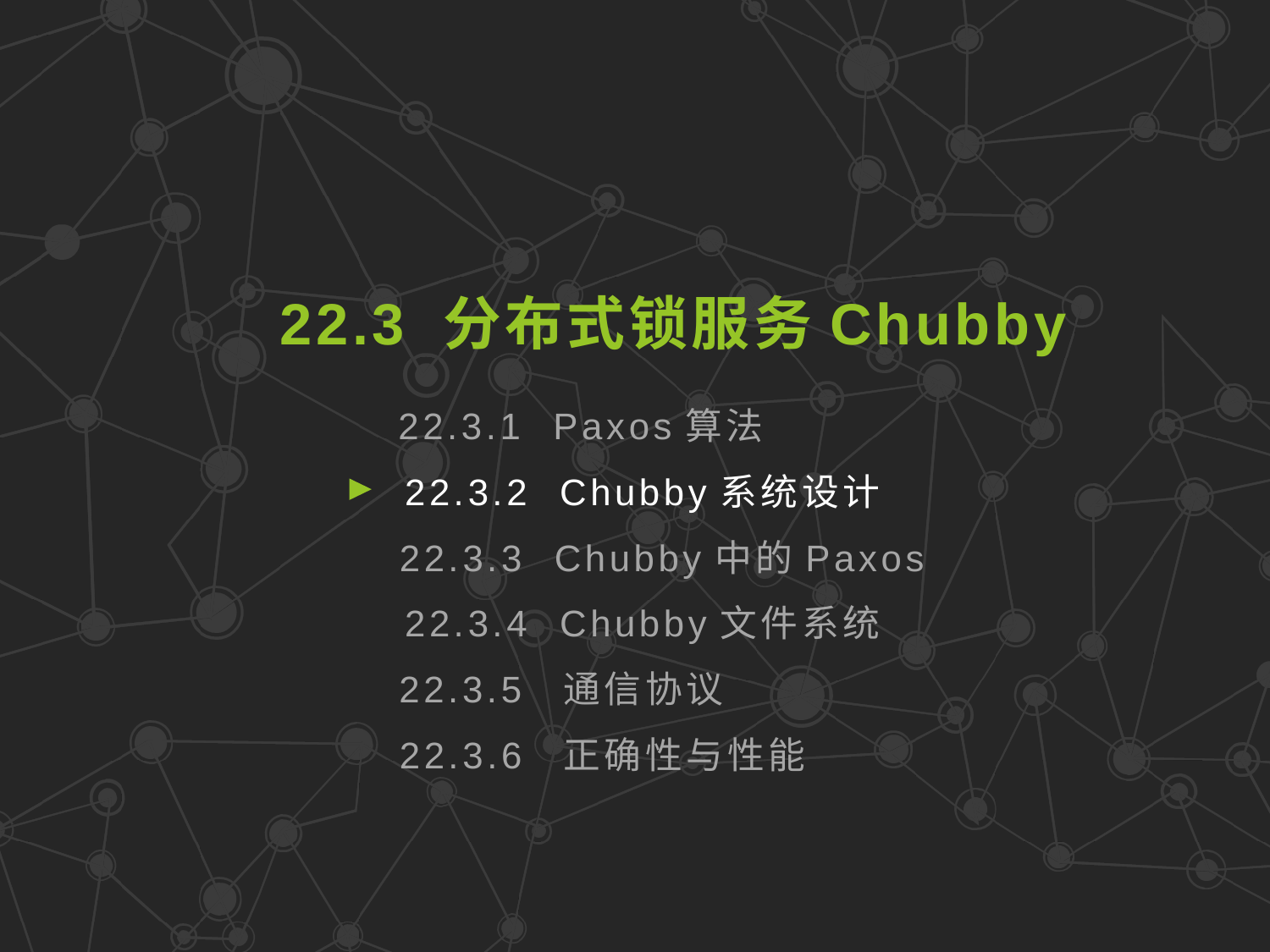

22.3 分布式锁服务Chubby
22.3.1  Paxos算法
22.3.2  Chubby系统设计

22.3.3  Chubby中的Paxos
22.3.4  Chubby文件系统
22.3.5  通信协议
22.3.6  正确性与性能